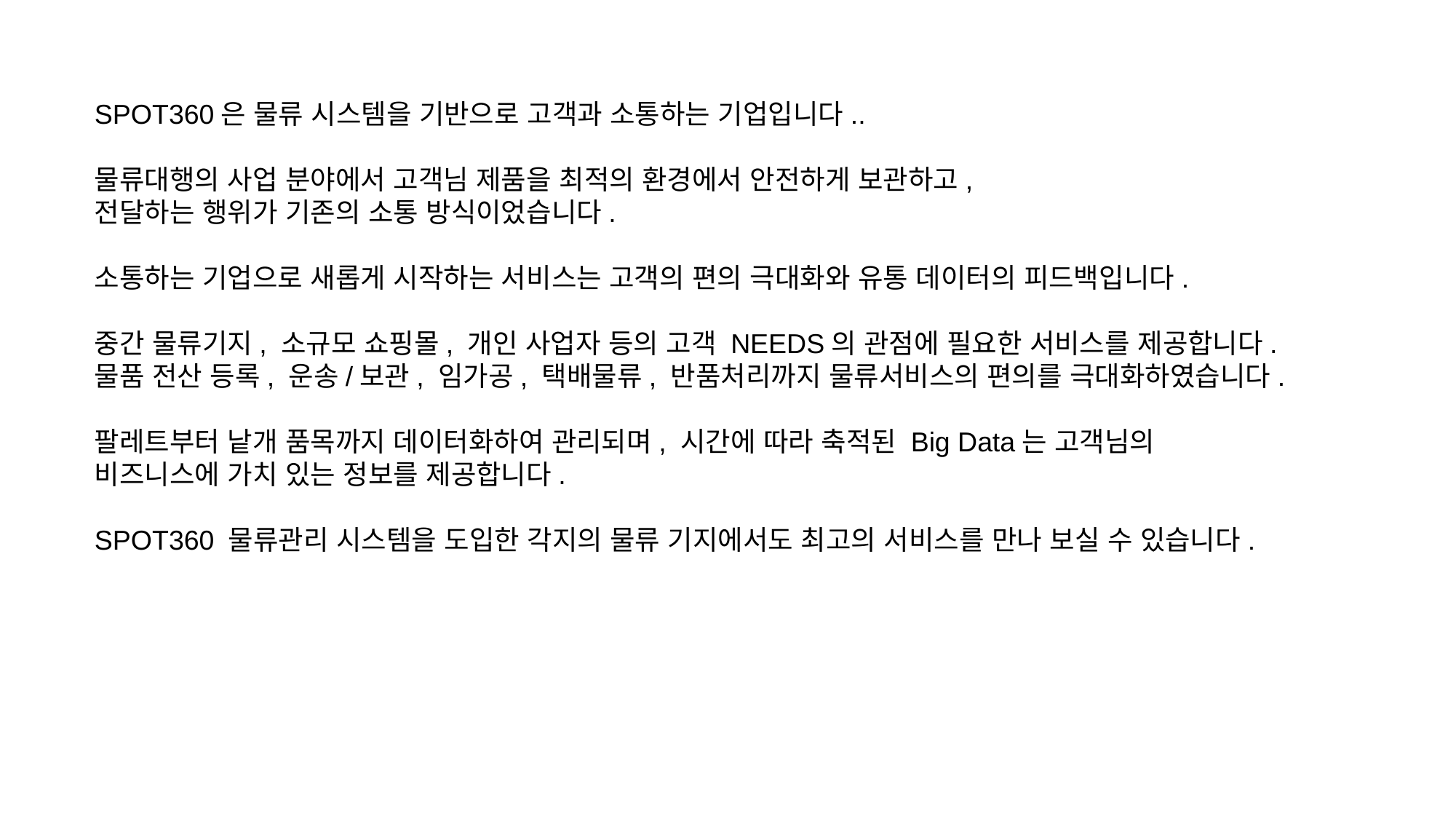

SPOT360은 물류 시스템을 기반으로 고객과 소통하는 기업입니다..

물류대행의 사업 분야에서 고객님 제품을 최적의 환경에서 안전하게 보관하고,
전달하는 행위가 기존의 소통 방식이었습니다.

소통하는 기업으로 새롭게 시작하는 서비스는 고객의 편의 극대화와 유통 데이터의 피드백입니다.

중간 물류기지, 소규모 쇼핑몰, 개인 사업자 등의 고객 NEEDS의 관점에 필요한 서비스를 제공합니다.
물품 전산 등록, 운송/보관, 임가공, 택배물류, 반품처리까지 물류서비스의 편의를 극대화하였습니다.

팔레트부터 낱개 품목까지 데이터화하여 관리되며, 시간에 따라 축적된 Big Data는 고객님의
비즈니스에 가치 있는 정보를 제공합니다.

SPOT360 물류관리 시스템을 도입한 각지의 물류 기지에서도 최고의 서비스를 만나 보실 수 있습니다.